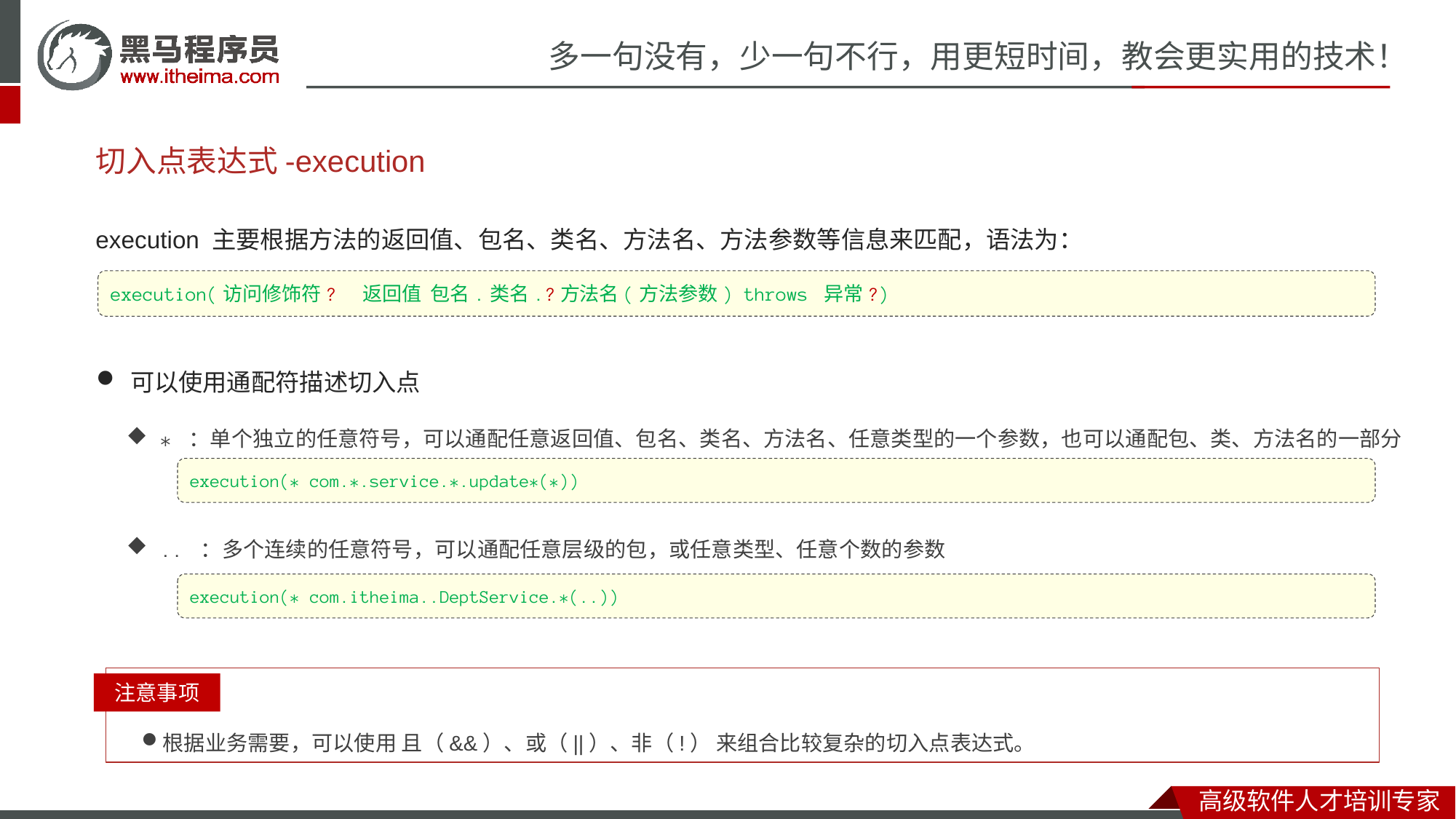

# 切入点表达式-execution
execution 主要根据方法的返回值、包名、类名、方法名、方法参数等信息来匹配，语法为：
execution(访问修饰符?  返回值  包名.类名.?方法名(方法参数) throws 异常?)
可以使用通配符描述切入点
* ：单个独立的任意符号，可以通配任意返回值、包名、类名、方法名、任意类型的一个参数，也可以通配包、类、方法名的一部分

.. ：多个连续的任意符号，可以通配任意层级的包，或任意类型、任意个数的参数

execution(* com.*.service.*.update*(*))
execution(* com.itheima..DeptService.*(..))

注意事项

根据业务需要，可以使用 且（&&）、或（||）、非（!） 来组合比较复杂的切入点表达式。